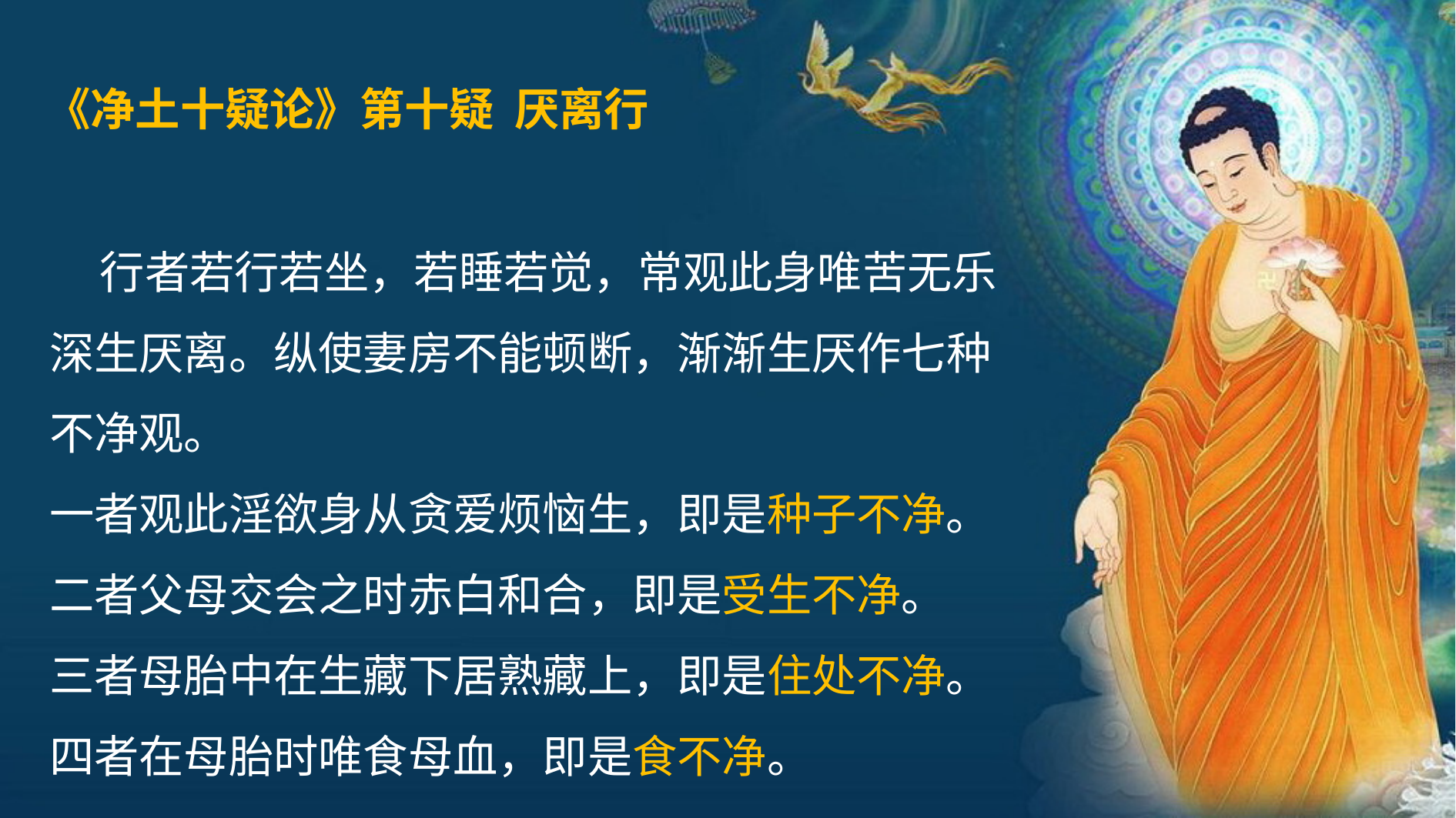

《净土十疑论》第十疑  厌离行

    行者若行若坐，若睡若觉，常观此身唯苦无乐深生厌离。纵使妻房不能顿断，渐渐生厌作七种不净观。
一者观此淫欲身从贪爱烦恼生，即是种子不净。二者父母交会之时赤白和合，即是受生不净。
三者母胎中在生藏下居熟藏上，即是住处不净。
四者在母胎时唯食母血，即是食不净。